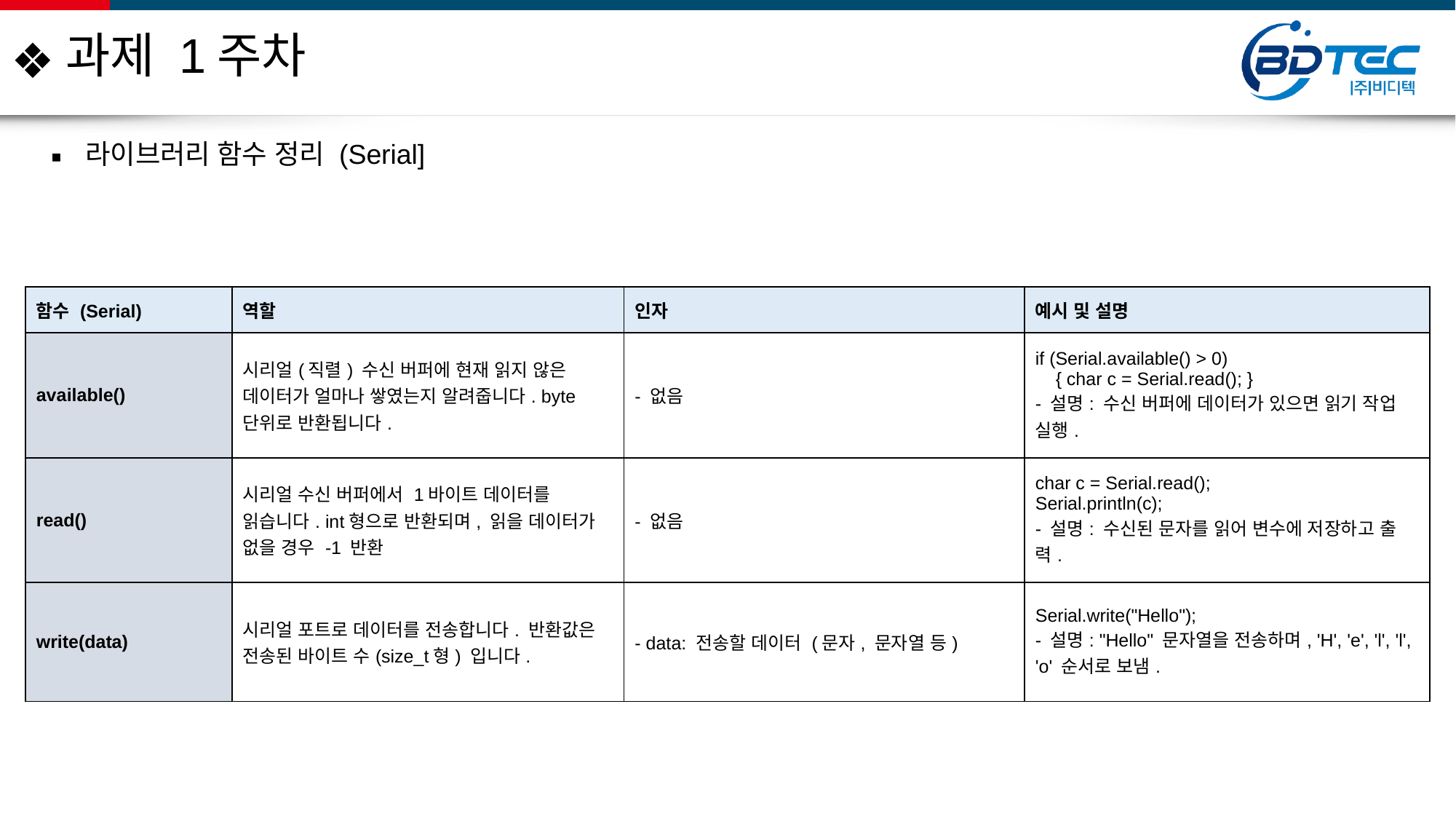

과제 1주차
라이브러리 함수 정리 (Serial]
| 함수 (Serial) | 역할 | 인자 | 예시 및 설명 |
| --- | --- | --- | --- |
| available() | 시리얼(직렬) 수신 버퍼에 현재 읽지 않은 데이터가 얼마나 쌓였는지 알려줍니다. byte 단위로 반환됩니다. | - 없음 | if (Serial.available() > 0) { char c = Serial.read(); } - 설명: 수신 버퍼에 데이터가 있으면 읽기 작업 실행. |
| read() | 시리얼 수신 버퍼에서 1바이트 데이터를 읽습니다. int형으로 반환되며, 읽을 데이터가 없을 경우 -1 반환 | - 없음 | char c = Serial.read(); Serial.println(c); - 설명: 수신된 문자를 읽어 변수에 저장하고 출력. |
| write(data) | 시리얼 포트로 데이터를 전송합니다. 반환값은 전송된 바이트 수(size\_t형) 입니다. | - data: 전송할 데이터 (문자, 문자열 등) | Serial.write("Hello"); - 설명: "Hello" 문자열을 전송하며, 'H', 'e', 'l', 'l', 'o' 순서로 보냄. |